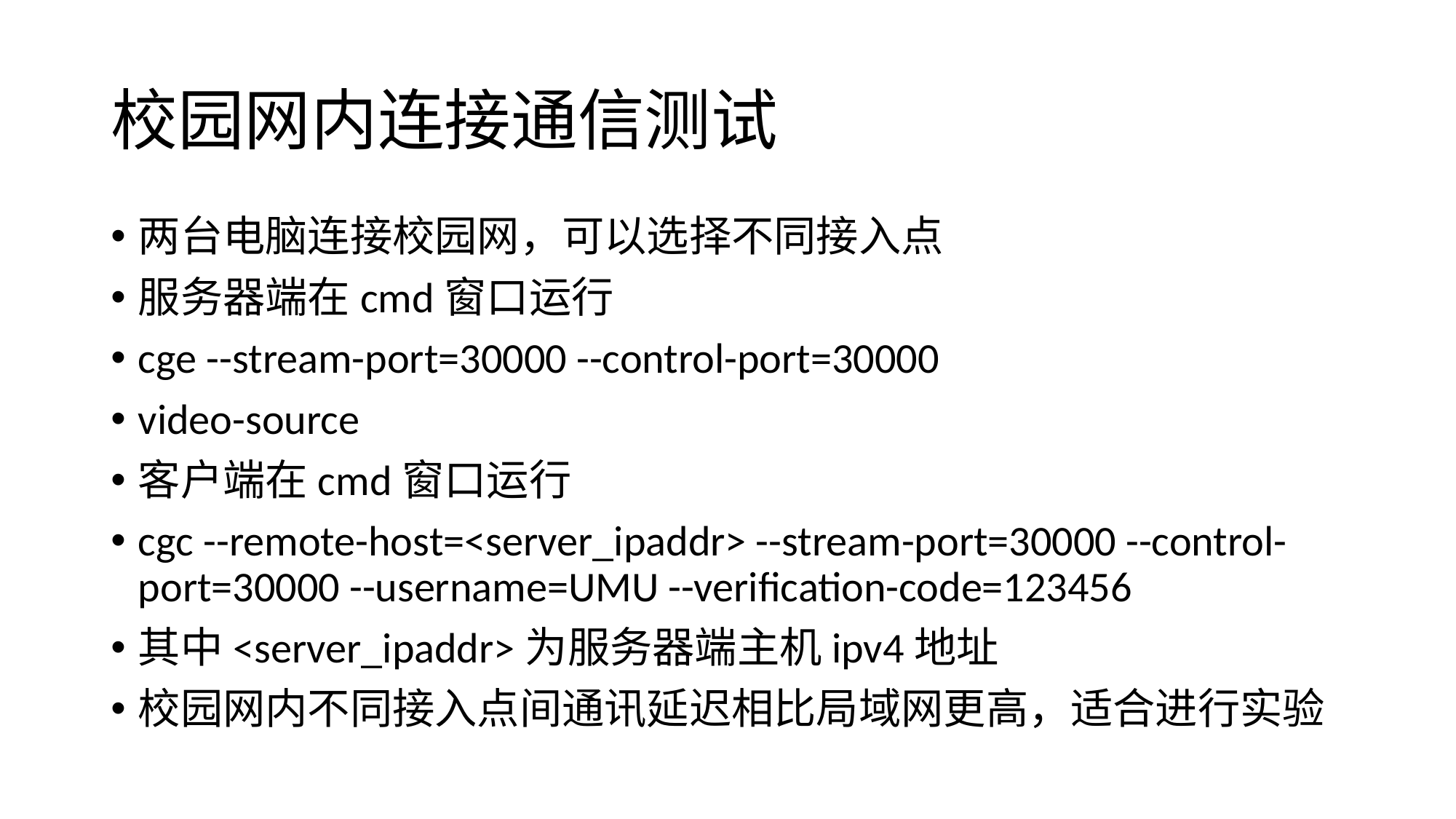

# 校园网内连接通信测试
两台电脑连接校园网，可以选择不同接入点
服务器端在cmd窗口运行
cge --stream-port=30000 --control-port=30000
video-source
客户端在cmd窗口运行
cgc --remote-host=<server_ipaddr> --stream-port=30000 --control-port=30000 --username=UMU --verification-code=123456
其中<server_ipaddr>为服务器端主机ipv4地址
校园网内不同接入点间通讯延迟相比局域网更高，适合进行实验